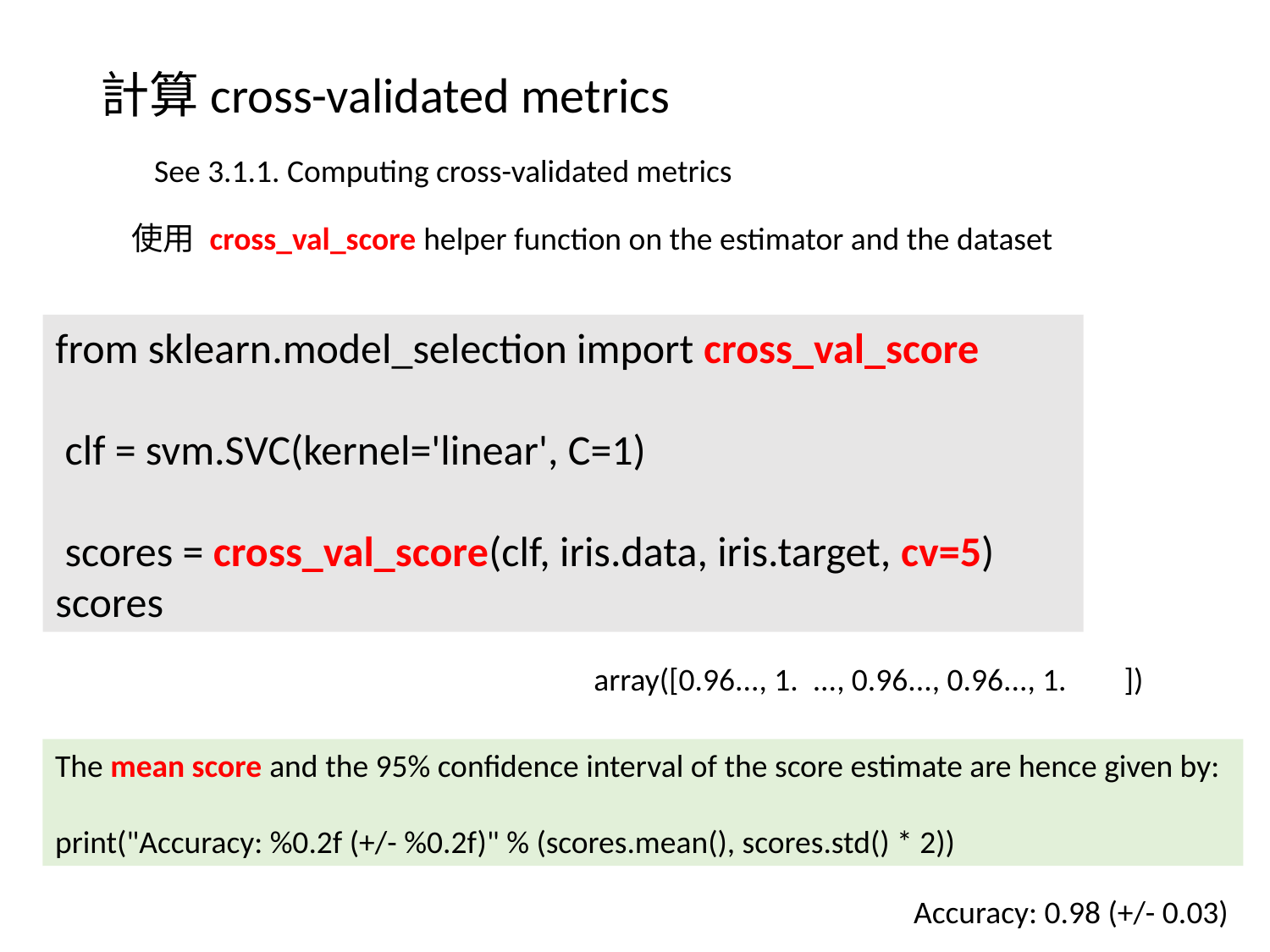

# 計算cross-validated metrics
See 3.1.1. Computing cross-validated metrics
使用 cross_val_score helper function on the estimator and the dataset
from sklearn.model_selection import cross_val_score

 clf = svm.SVC(kernel='linear', C=1)

 scores = cross_val_score(clf, iris.data, iris.target, cv=5)
scores
array([0.96..., 1.  ..., 0.96..., 0.96..., 1.        ])
The mean score and the 95% confidence interval of the score estimate are hence given by:

print("Accuracy: %0.2f (+/- %0.2f)" % (scores.mean(), scores.std() * 2))
Accuracy: 0.98 (+/- 0.03)